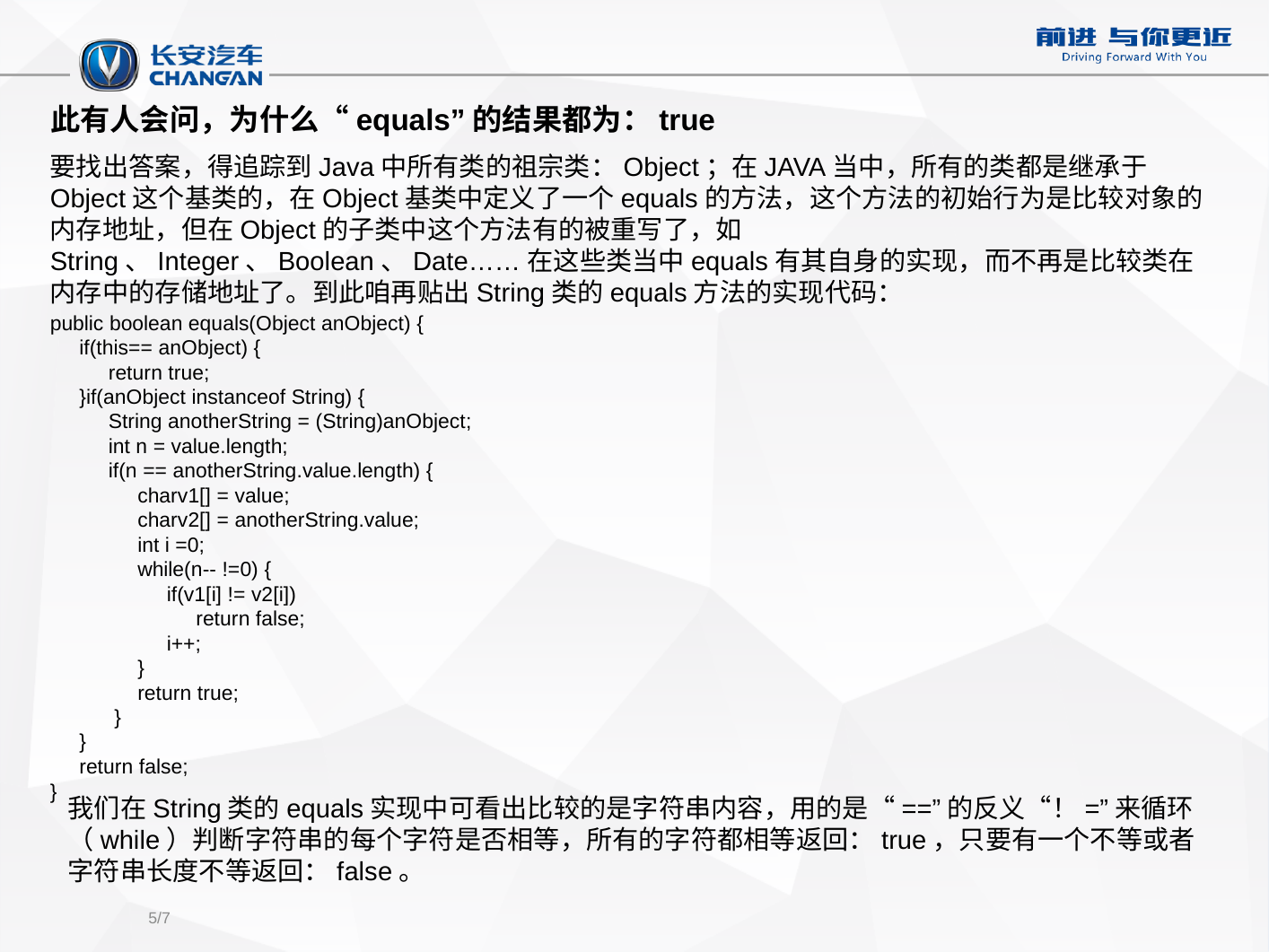

此有人会问，为什么“equals”的结果都为：true
要找出答案，得追踪到Java中所有类的祖宗类：Object；在JAVA当中，所有的类都是继承于Object这个基类的，在Object基类中定义了一个equals的方法，这个方法的初始行为是比较对象的内存地址，但在Object的子类中这个方法有的被重写了，如String、Integer、Boolean、Date……在这些类当中equals有其自身的实现，而不再是比较类在内存中的存储地址了。到此咱再贴出String类的equals方法的实现代码：
public boolean equals(Object anObject) {
     if(this== anObject) {
          return true;
     }if(anObject instanceof String) {
          String anotherString = (String)anObject;
          int n = value.length;
          if(n == anotherString.value.length) {
               charv1[] = value;
               charv2[] = anotherString.value;
               int i =0;
               while(n-- !=0) {
                    if(v1[i] != v2[i])
                         return false;
                    i++;
               }
               return true;
           }
     }
     return false;
}

我们在String类的equals实现中可看出比较的是字符串内容，用的是“==”的反义“！=”来循环（while）判断字符串的每个字符是否相等，所有的字符都相等返回：true，只要有一个不等或者字符串长度不等返回：false。
5/7